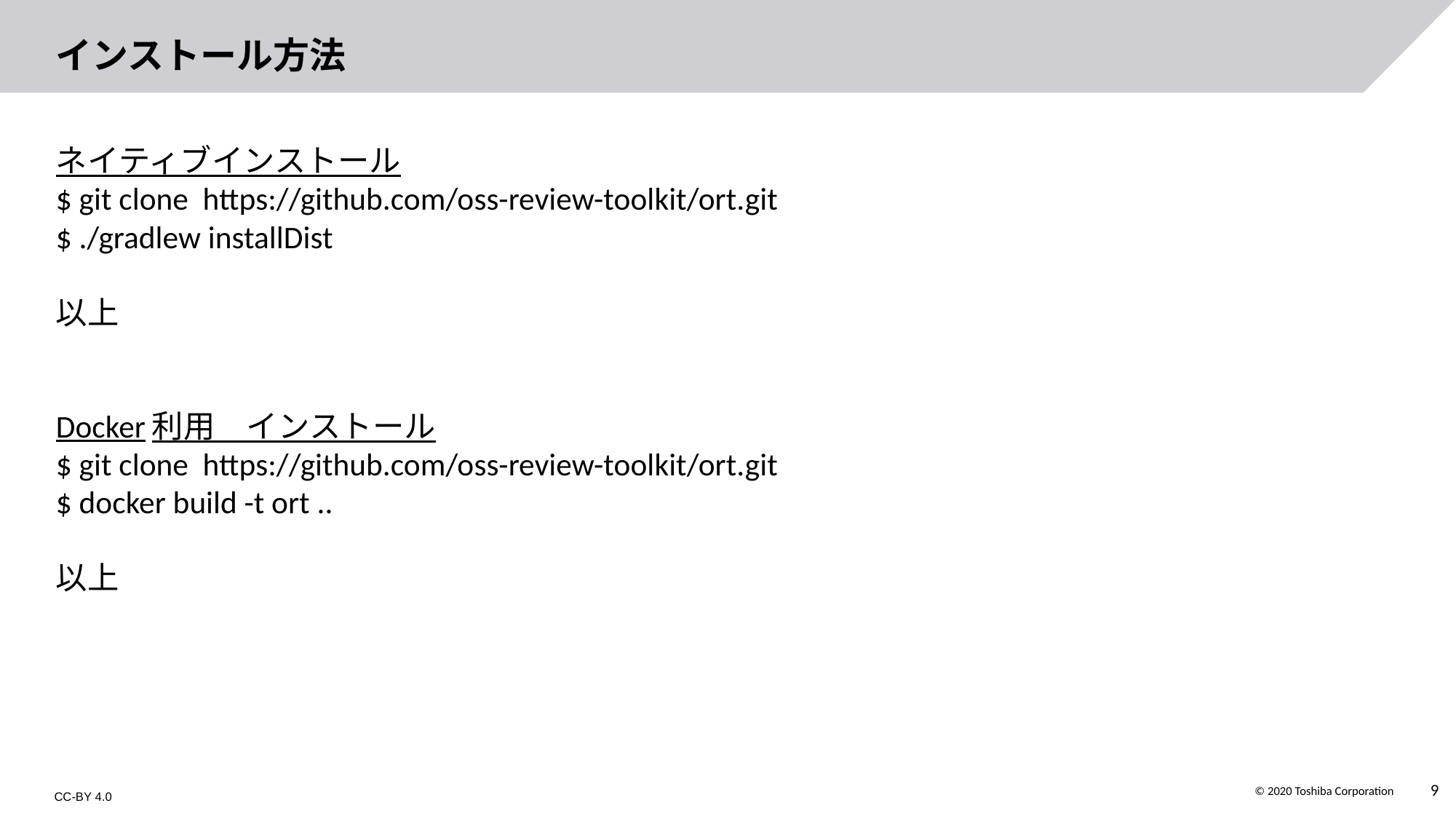

# インストール方法
ネイティブインストール
$ git clone  https://github.com/oss-review-toolkit/ort.git
$ ./gradlew installDist

以上

Docker利用　インストール
$ git clone  https://github.com/oss-review-toolkit/ort.git
$ docker build -t ort ..

以上

CC-BY 4.0